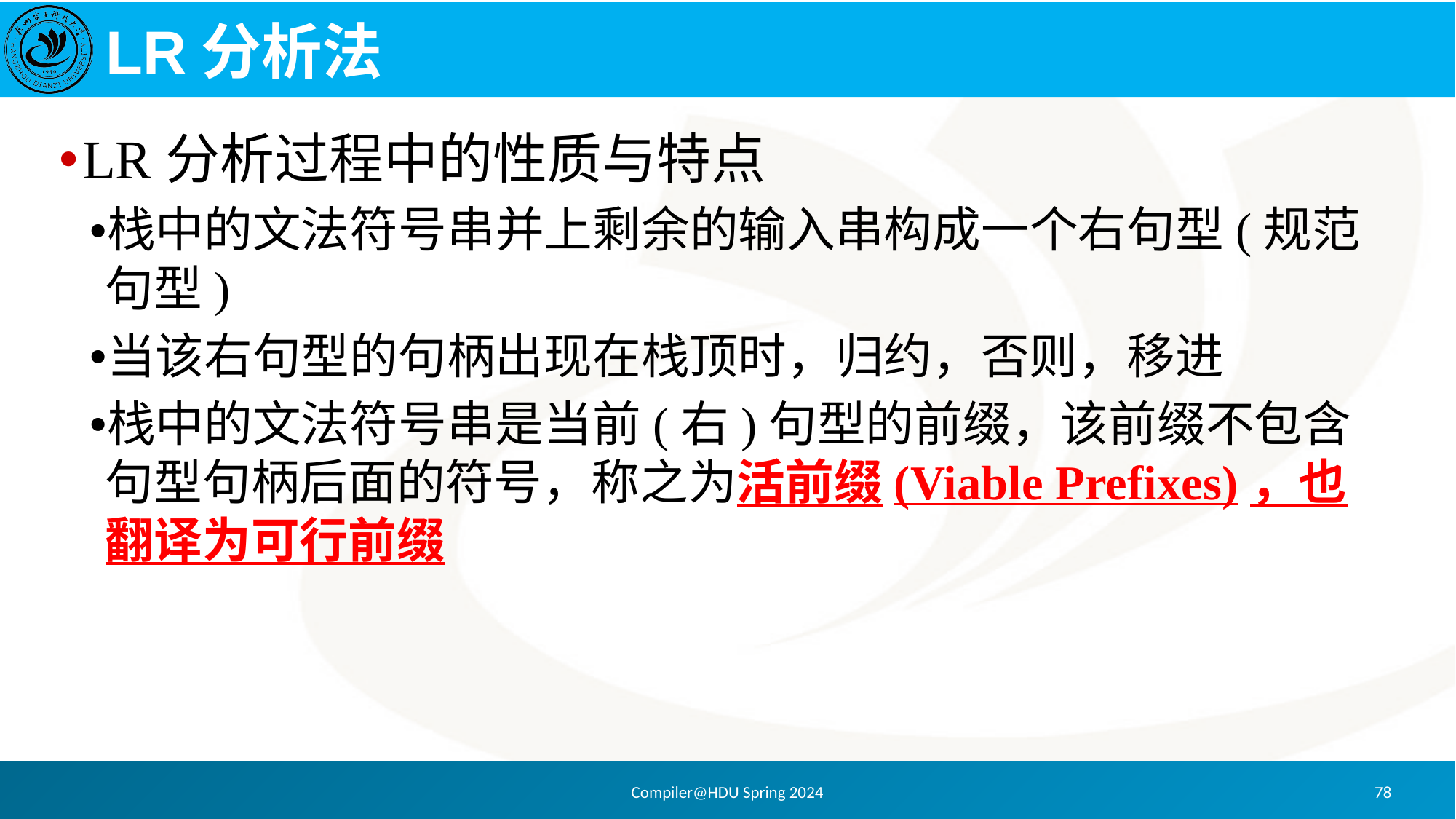

# LR分析法
LR分析过程中的性质与特点
栈中的文法符号串并上剩余的输入串构成一个右句型(规范句型)
当该右句型的句柄出现在栈顶时，归约，否则，移进
栈中的文法符号串是当前(右)句型的前缀，该前缀不包含句型句柄后面的符号，称之为活前缀(Viable Prefixes)，也翻译为可行前缀
Compiler@HDU Spring 2024
78